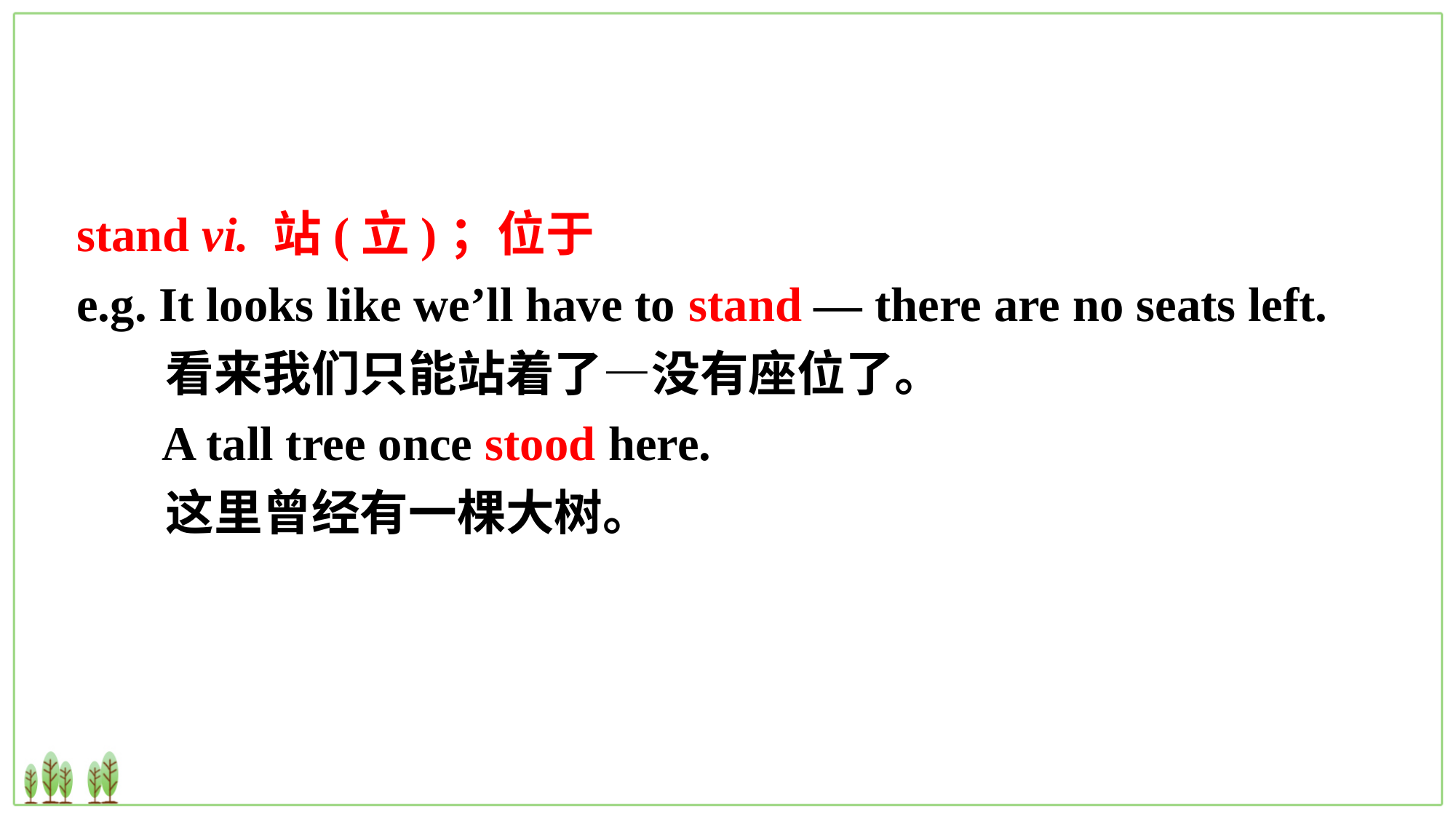

stand vi. 站(立)；位于
e.g. It looks like we’ll have to stand — there are no seats left.
       看来我们只能站着了—没有座位了。
       A tall tree once stood here.
       这里曾经有一棵大树。